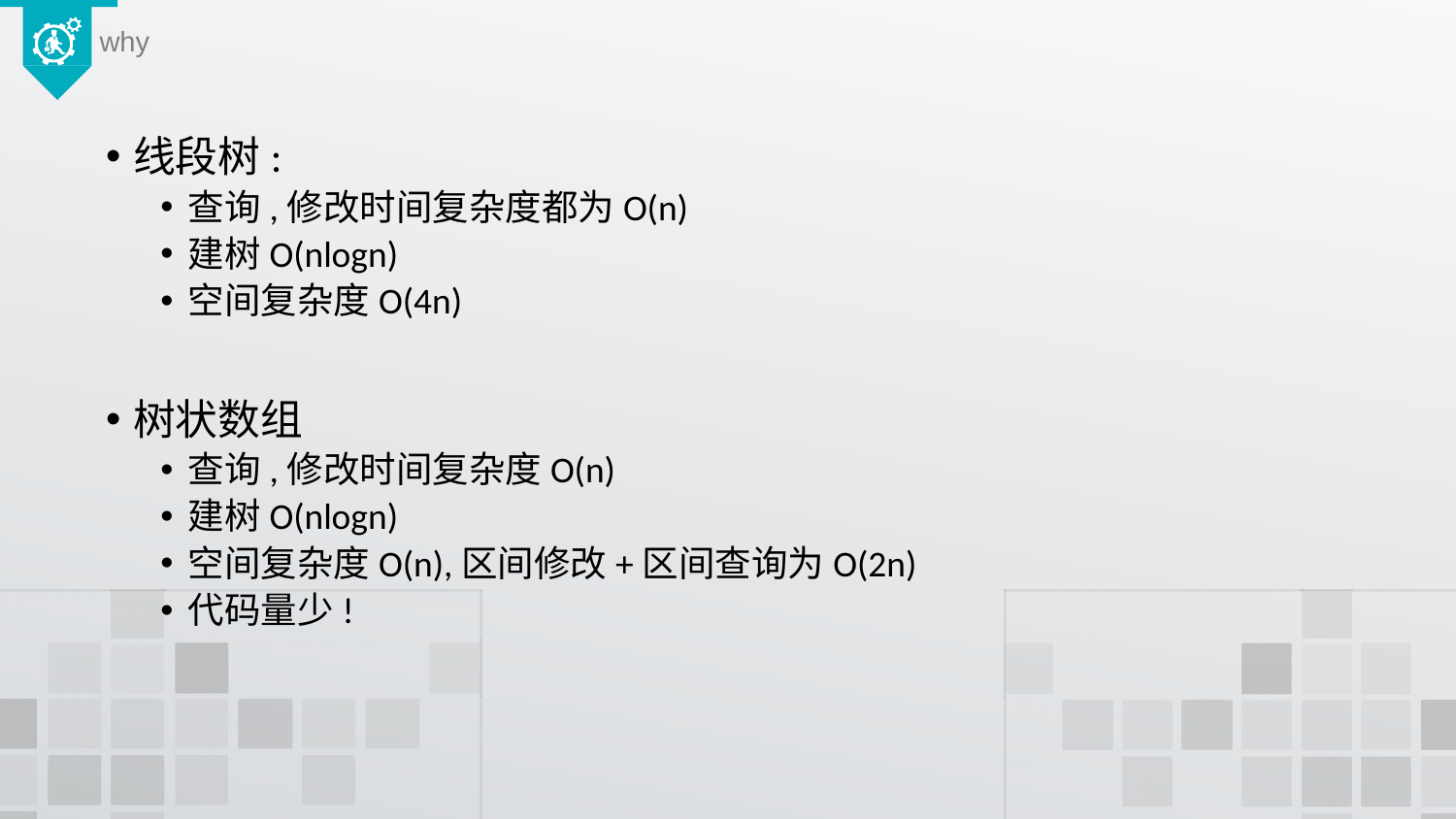

why
线段树:
查询,修改时间复杂度都为O(n)
建树O(nlogn)
空间复杂度O(4n)

树状数组
查询,修改时间复杂度O(n)
建树O(nlogn)
空间复杂度O(n),区间修改+区间查询为O(2n)
代码量少!